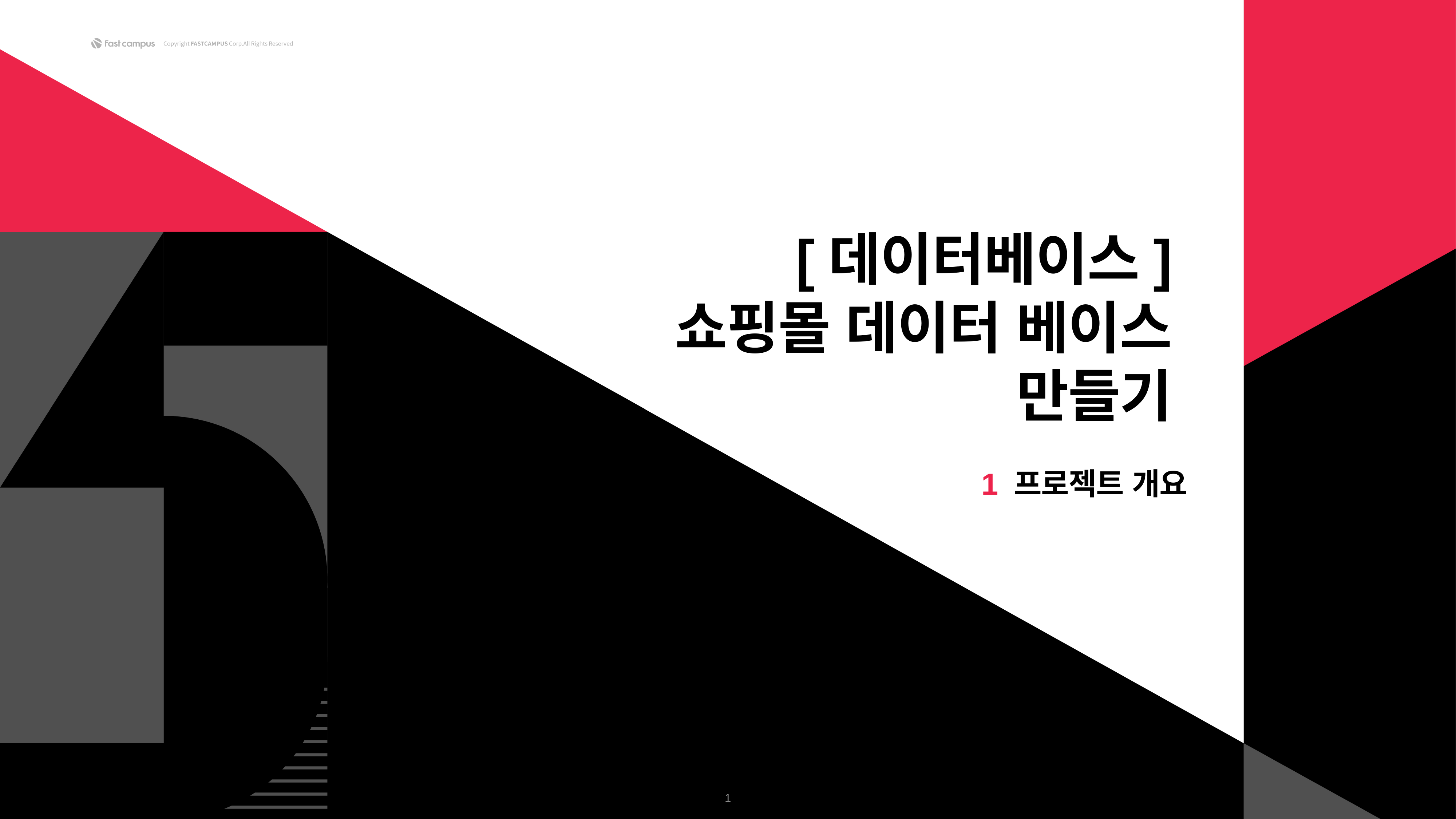

[데이터베이스]
쇼핑몰 데이터 베이스
만들기

1 프로젝트 개요
1